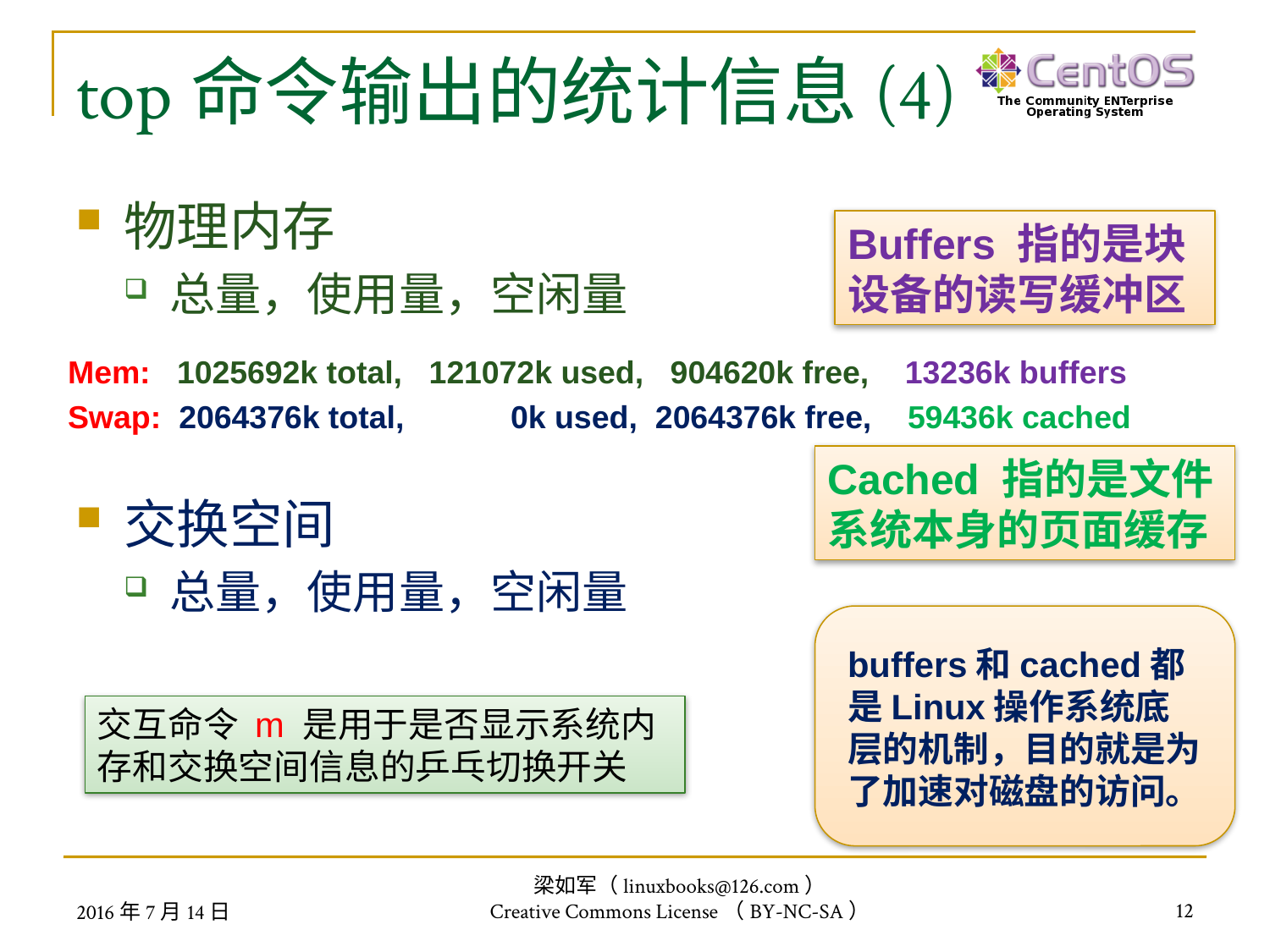

# top命令输出的统计信息(4)
物理内存
总量，使用量，空闲量

交换空间
总量，使用量，空闲量
Buffers 指的是块设备的读写缓冲区
Mem:   1025692k total,   121072k used,   904620k free,    13236k buffers
Swap:  2064376k total,            0k used,  2064376k free,    59436k cached

Cached 指的是文件系统本身的页面缓存

buffers和cached都是Linux操作系统底层的机制，目的就是为了加速对磁盘的访问。
交互命令 m 是用于是否显示系统内存和交换空间信息的乒乓切换开关
梁如军（linuxbooks@126.com）
Creative Commons License（BY-NC-SA）
2016年7月14日
12